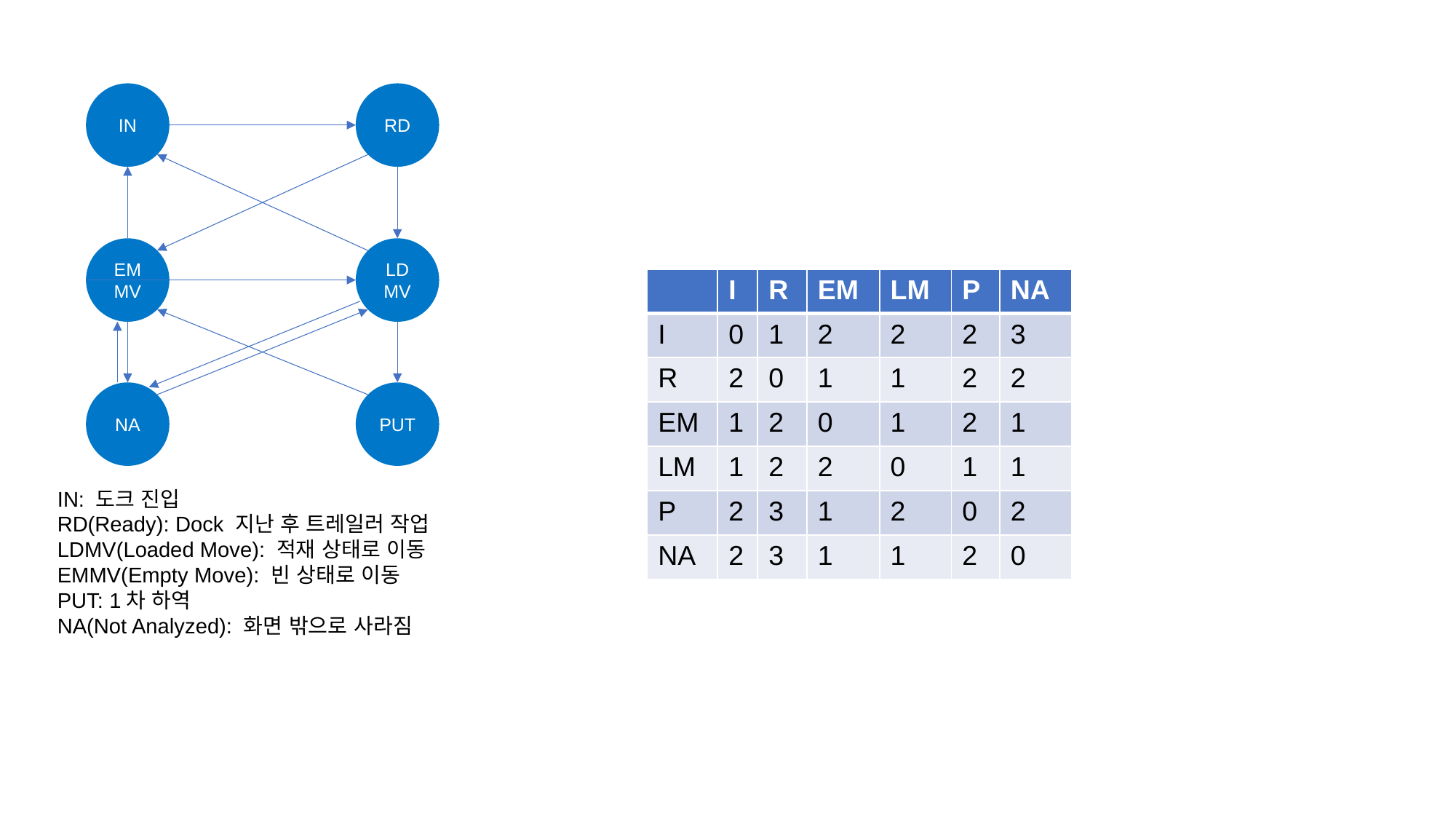

IN
RD
EM
MV
LDMV
NA
PUT
|  | I | R | EM | LM | P | NA |
| --- | --- | --- | --- | --- | --- | --- |
| I | 0 | 1 | 2 | 2 | 2 | 3 |
| R | 2 | 0 | 1 | 1 | 2 | 2 |
| EM | 1 | 2 | 0 | 1 | 2 | 1 |
| LM | 1 | 2 | 2 | 0 | 1 | 1 |
| P | 2 | 3 | 1 | 2 | 0 | 2 |
| NA | 2 | 3 | 1 | 1 | 2 | 0 |
IN: 도크 진입
RD(Ready): Dock 지난 후 트레일러 작업
LDMV(Loaded Move): 적재 상태로 이동
EMMV(Empty Move): 빈 상태로 이동
PUT: 1차 하역
NA(Not Analyzed): 화면 밖으로 사라짐